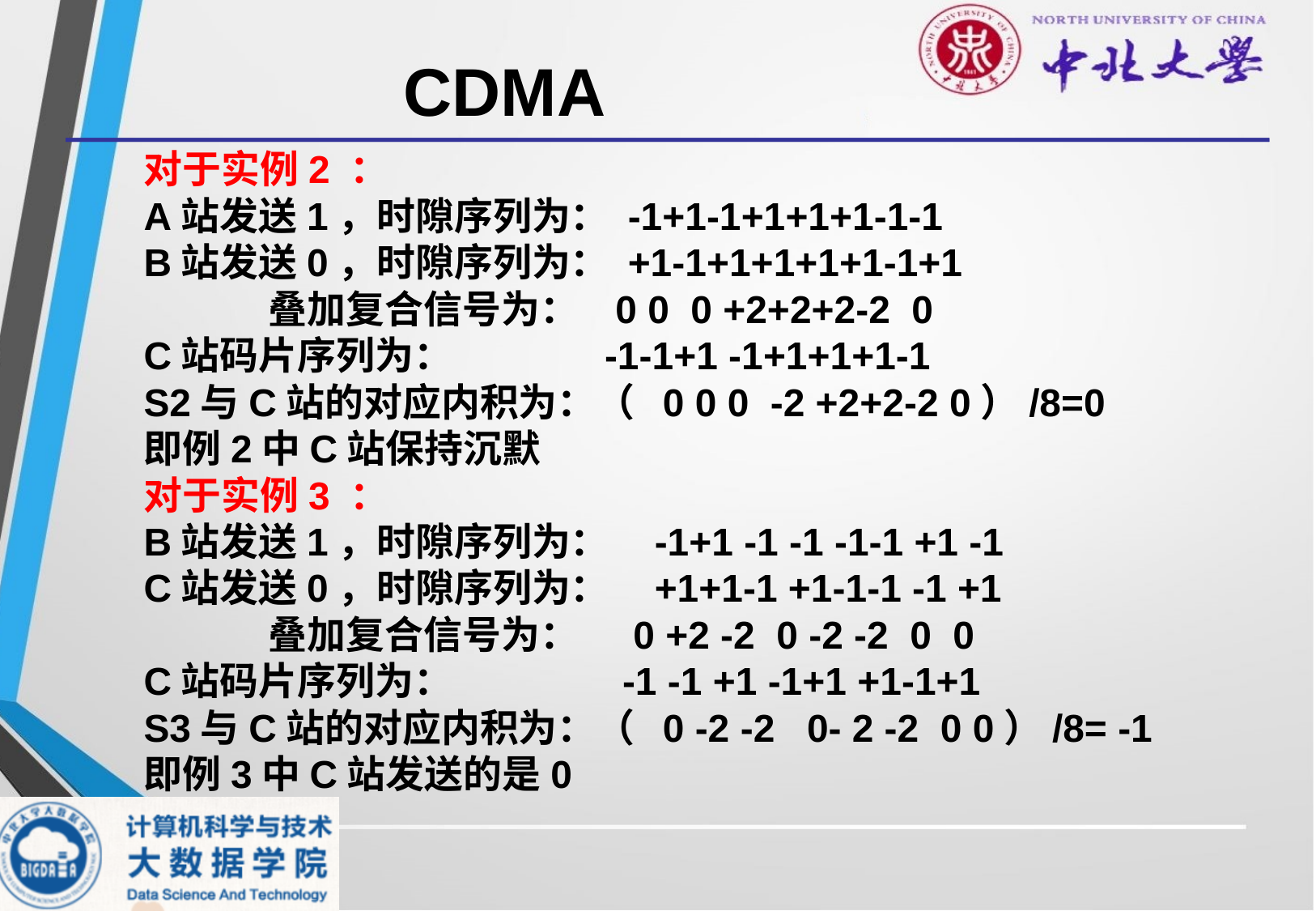

# CDMA
对于实例2 ：
A站发送1，时隙序列为： -1+1-1+1+1+1-1-1
B站发送0，时隙序列为： +1-1+1+1+1+1-1+1
             叠加复合信号为：   0 0  0 +2+2+2-2  0
C站码片序列为：                -1-1+1 -1+1+1+1-1
S2与C站的对应内积为：（  0 0 0  -2 +2+2-2 0）/8=0
即例2中C站保持沉默
对于实例3 ：
B站发送1，时隙序列为：    -1+1 -1 -1 -1-1 +1 -1
C站发送0，时隙序列为：    +1+1-1 +1-1-1 -1 +1
             叠加复合信号为：     0 +2 -2  0 -2 -2  0  0
C站码片序列为：                  -1 -1 +1 -1+1 +1-1+1
S3与C站的对应内积为：（  0 -2 -2   0- 2 -2  0 0）/8= -1
即例3中C站发送的是0
19